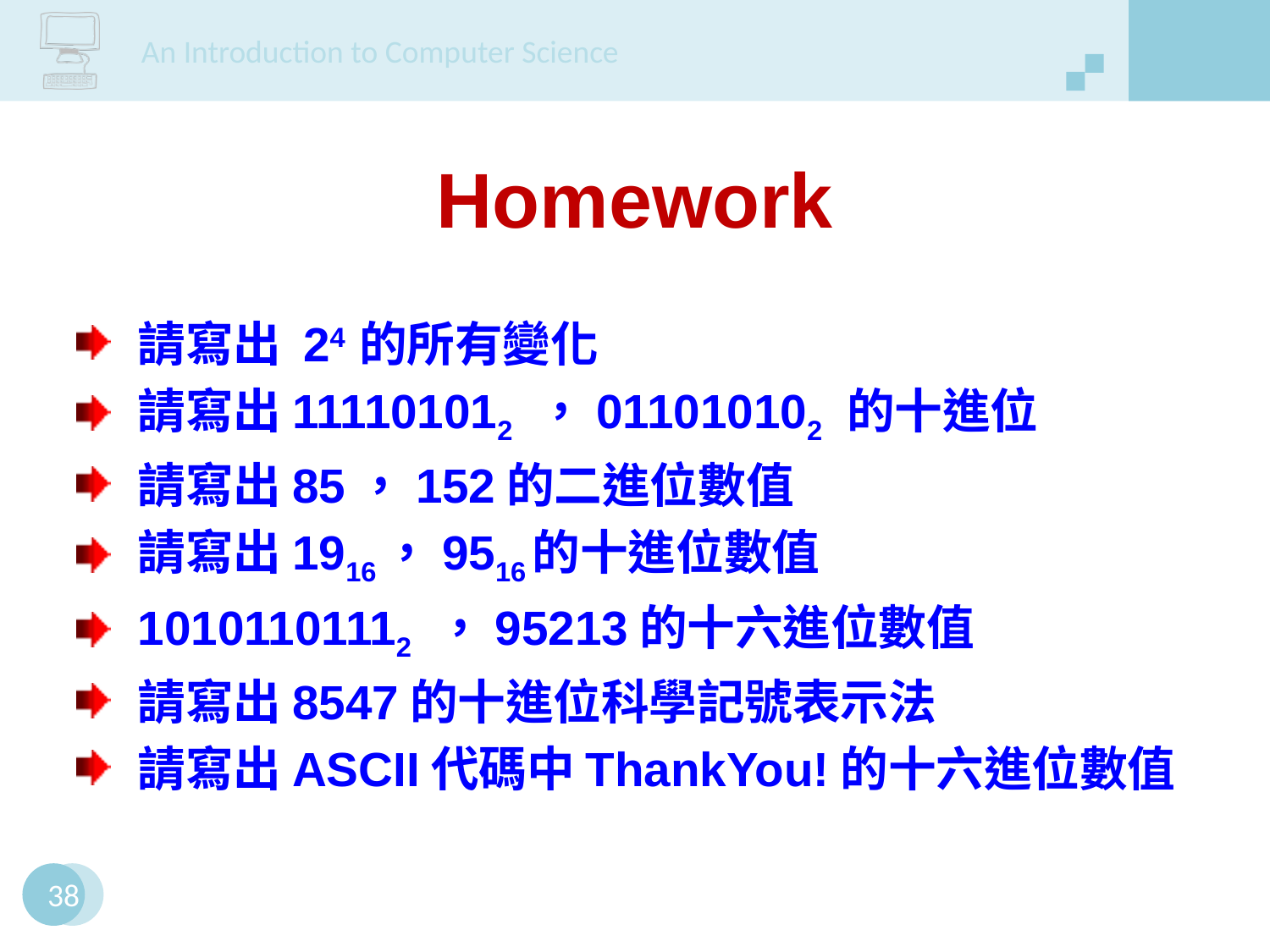

# Homework
請寫出 24 的所有變化
請寫出111101012 ，011010102 的十進位
請寫出85，152的二進位數值
請寫出1916，9516的十進位數值
10101101112 ，95213的十六進位數值
請寫出8547的十進位科學記號表示法
請寫出ASCII代碼中ThankYou!的十六進位數值